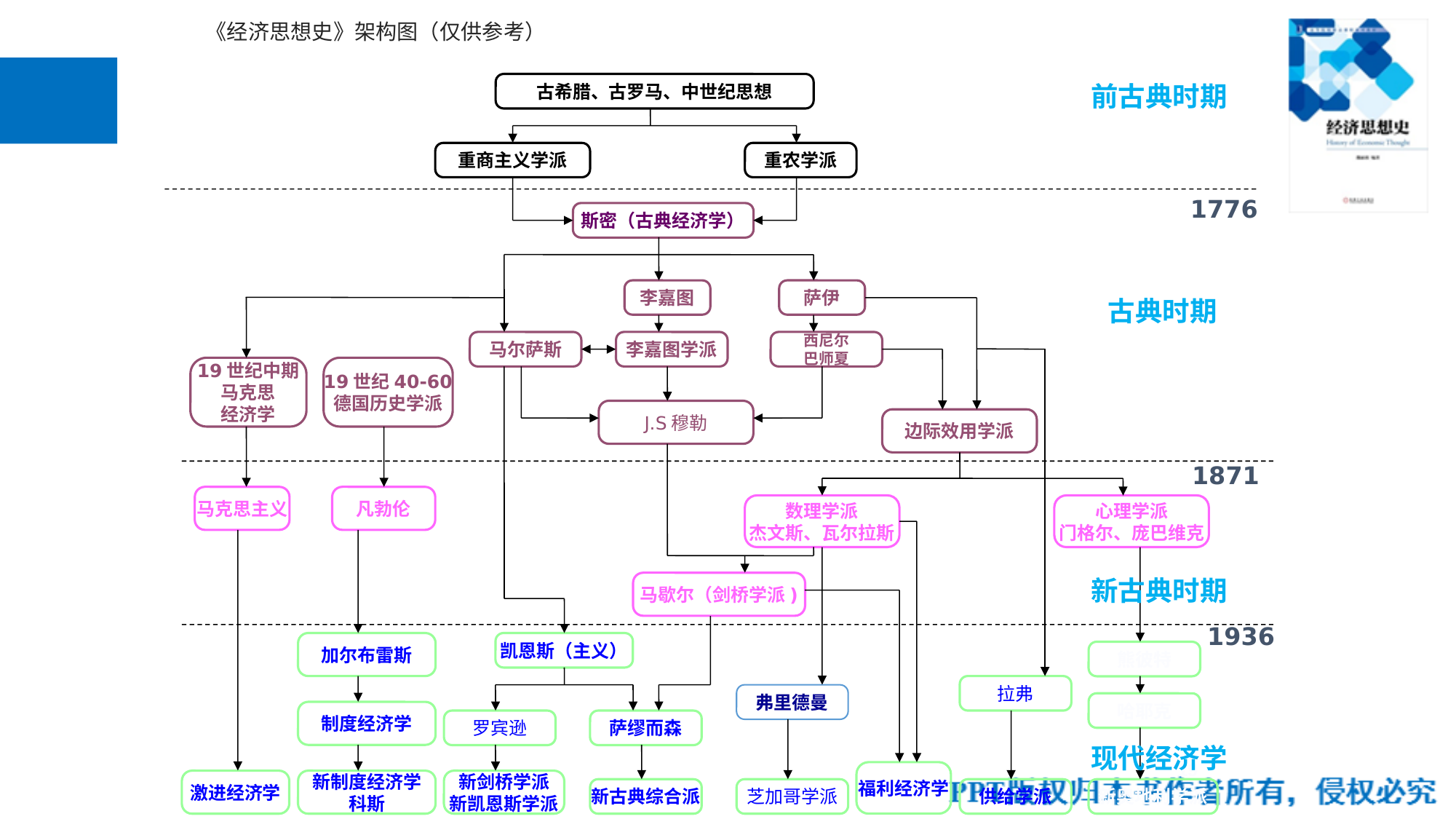

# 《经济思想史》架构图（仅供参考）

古希腊、古罗马、中世纪思想
前古典时期

重商主义学派
重农学派

1776

斯密（古典经济学）

李嘉图
萨伊
古典时期

马尔萨斯
李嘉图学派
西尼尔
巴师夏

19世纪中期
马克思
经济学
19世纪40-60
德国历史学派

J.S穆勒
边际效用学派

  1871

马克思主义
凡勃伦
数理学派
杰文斯、瓦尔拉斯
心理学派
门格尔、庞巴维克

新古典时期
马歇尔（剑桥学派)

1936

加尔布雷斯
凯恩斯（主义）
熊彼特

拉弗

弗里德曼
哈耶克
制度经济学

罗宾逊
萨缪而森

现代经济学

19
福利经济学
激进经济学
新制度经济学
科斯
新剑桥学派
新凯恩斯学派
新古典综合派
芝加哥学派
供给学派
新奥地利学派